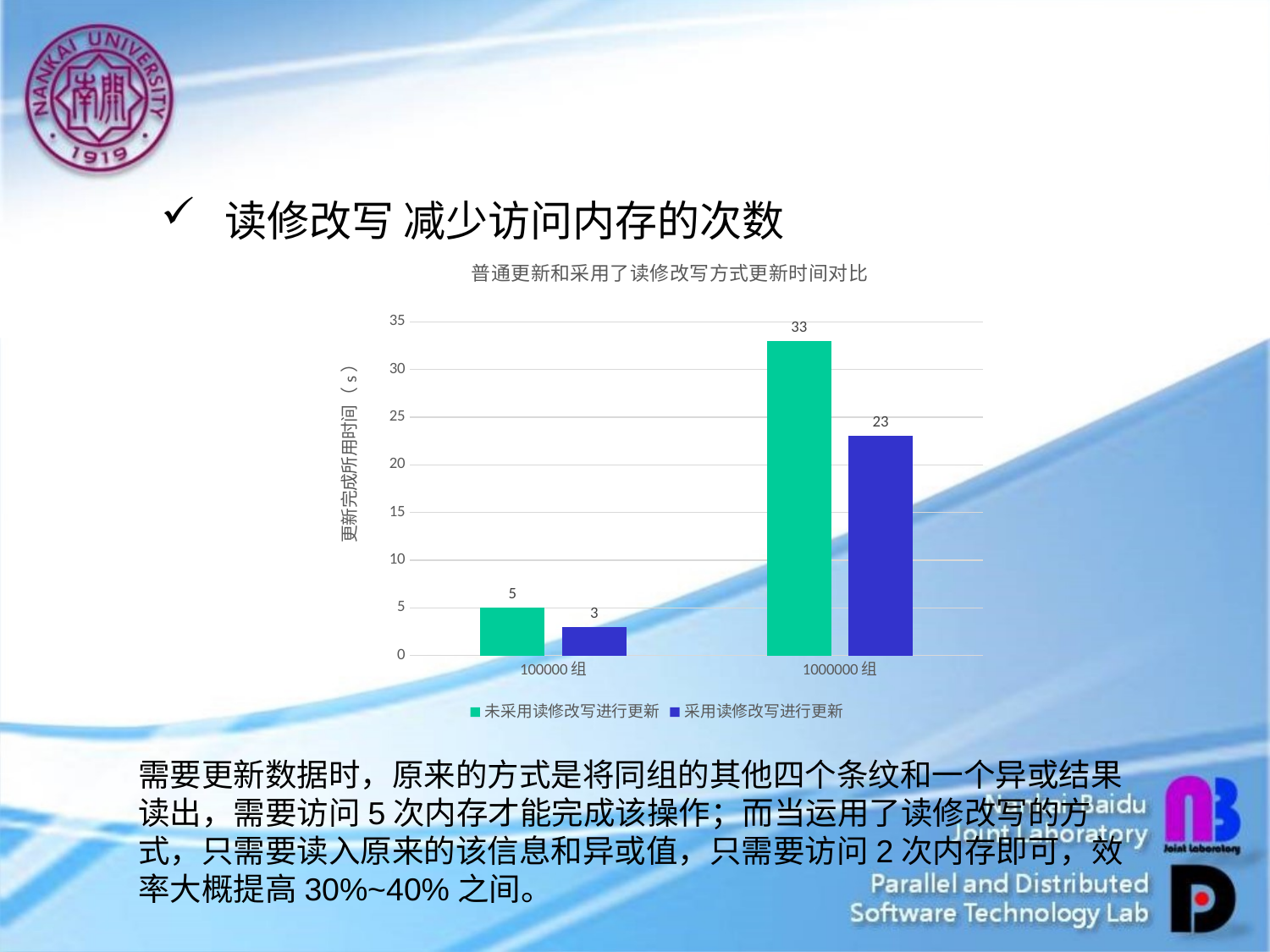

#
读修改写 减少访问内存的次数

### Chart: 普通更新和采用了读修改写方式更新时间对比

| Category | 未采用读修改写进行更新 | 采用读修改写进行更新 |
|---|---|---|
| 100000组 | 5.0 | 3.0 |
| 1000000组 | 33.0 | 23.0 |
需要更新数据时，原来的方式是将同组的其他四个条纹和一个异或结果读出，需要访问5次内存才能完成该操作；而当运用了读修改写的方式，只需要读入原来的该信息和异或值，只需要访问2次内存即可，效率大概提高30%~40%之间。